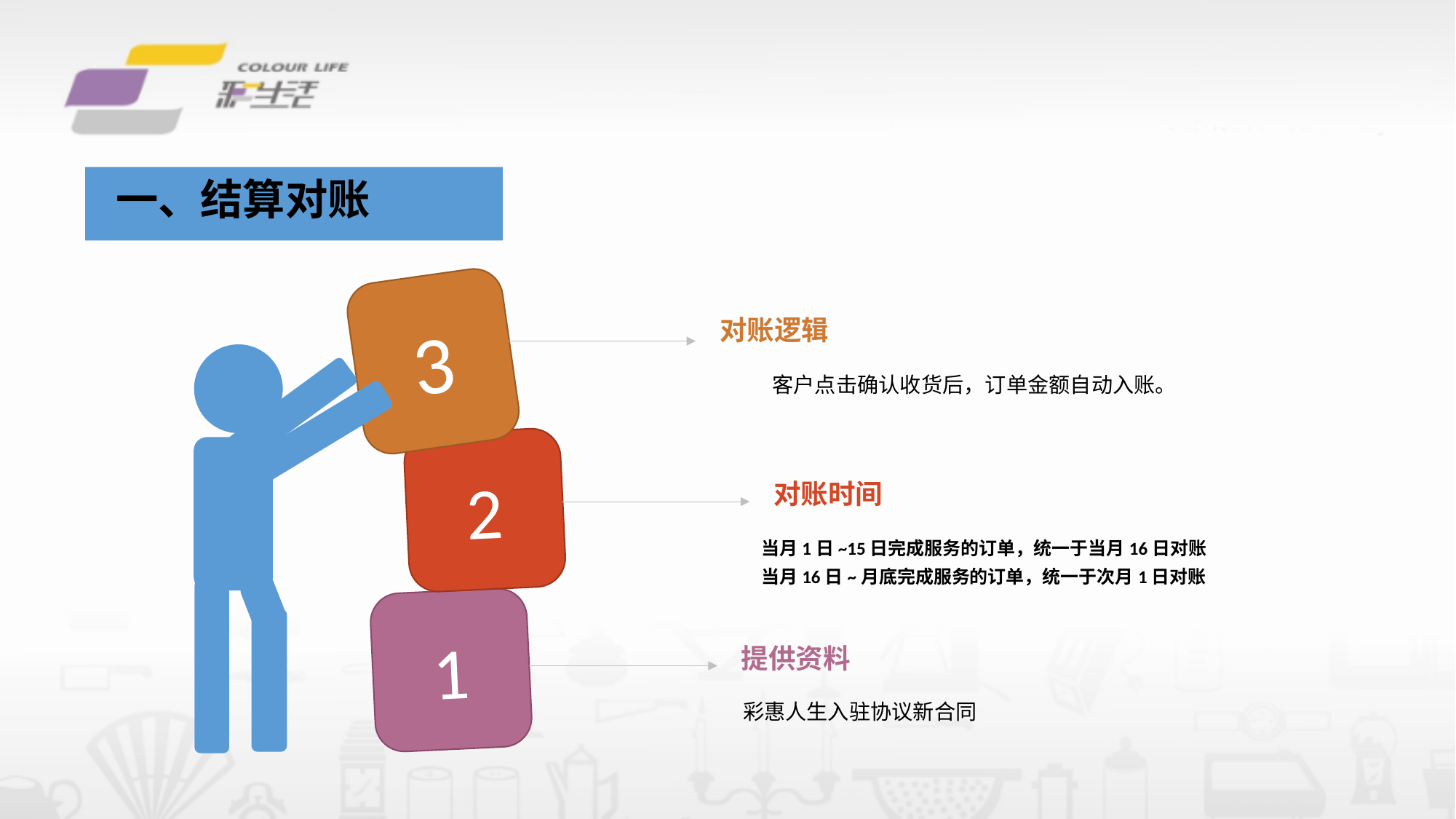

一、结算对账
3
对账逻辑
客户点击确认收货后，订单金额自动入账。

2
对账时间
当月1日~15日完成服务的订单，统一于当月16日对账
当月16日~月底完成服务的订单，统一于次月1日对账

1
提供资料
彩惠人生入驻协议新合同